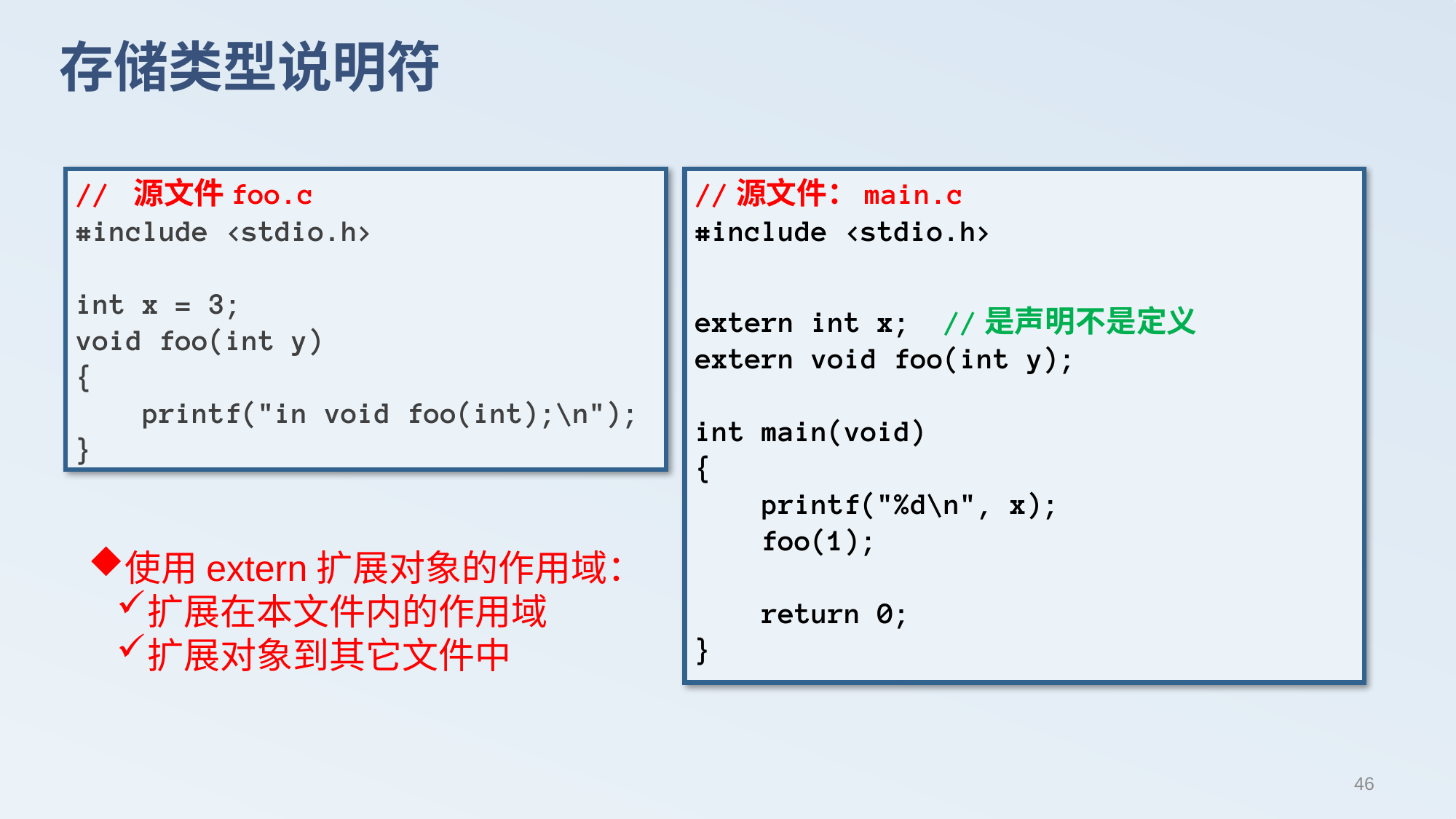

# 存储类型说明符
// 源文件foo.c
#include <stdio.h>

int x = 3;
void foo(int y)
{
    printf("in void foo(int);\n");
}
//源文件：main.c
#include <stdio.h>

extern int x;  //是声明不是定义
extern void foo(int y);

int main(void)
{
    printf("%d\n", x);
    foo(1);

    return 0;
}
使用extern扩展对象的作用域：
扩展在本文件内的作用域
扩展对象到其它文件中